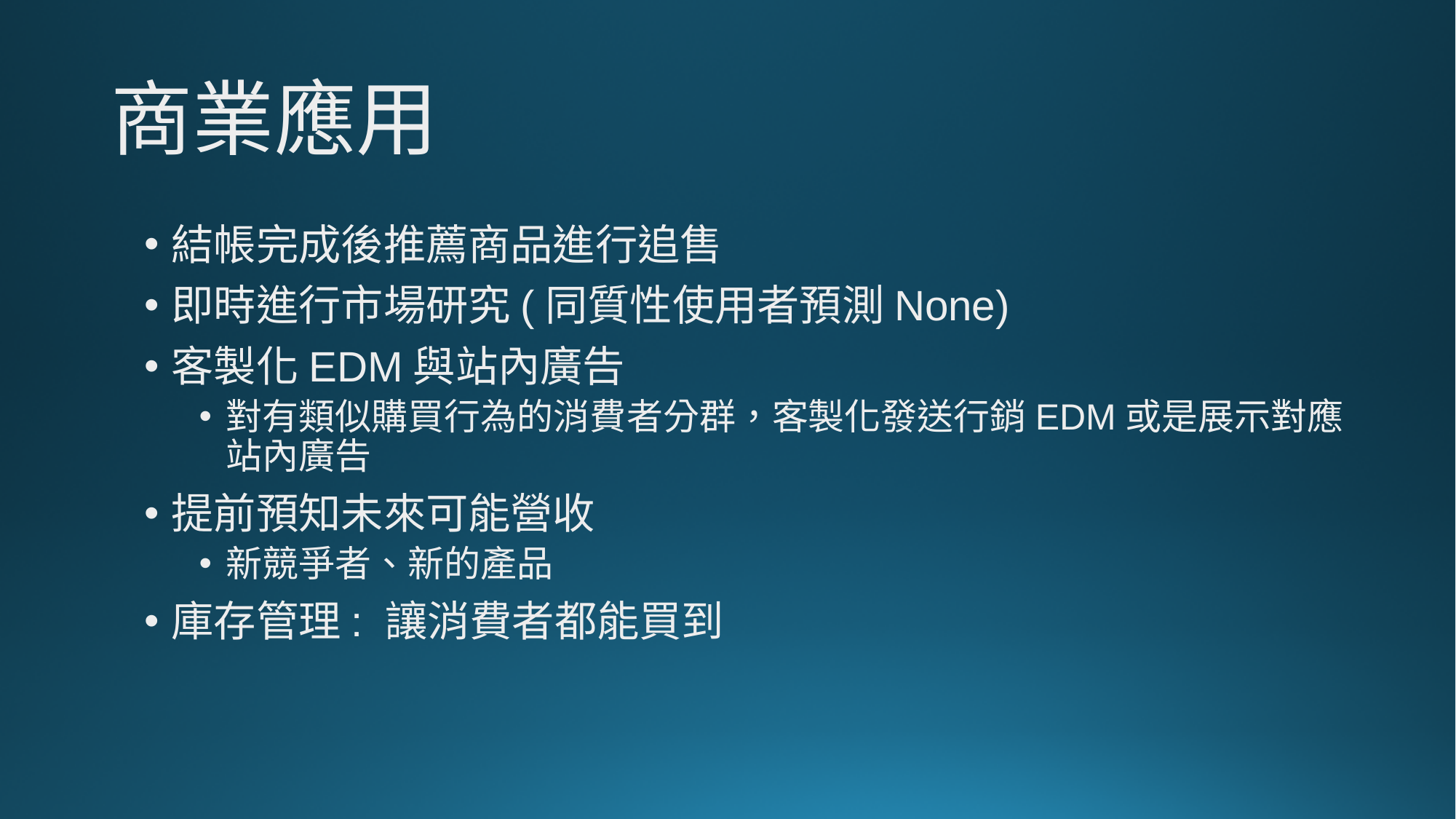

商業應用
結帳完成後推薦商品進行追售
即時進行市場研究(同質性使用者預測None)
客製化EDM與站內廣告
對有類似購買行為的消費者分群，客製化發送行銷EDM或是展示對應站內廣告
提前預知未來可能營收
新競爭者、新的產品
庫存管理: 讓消費者都能買到